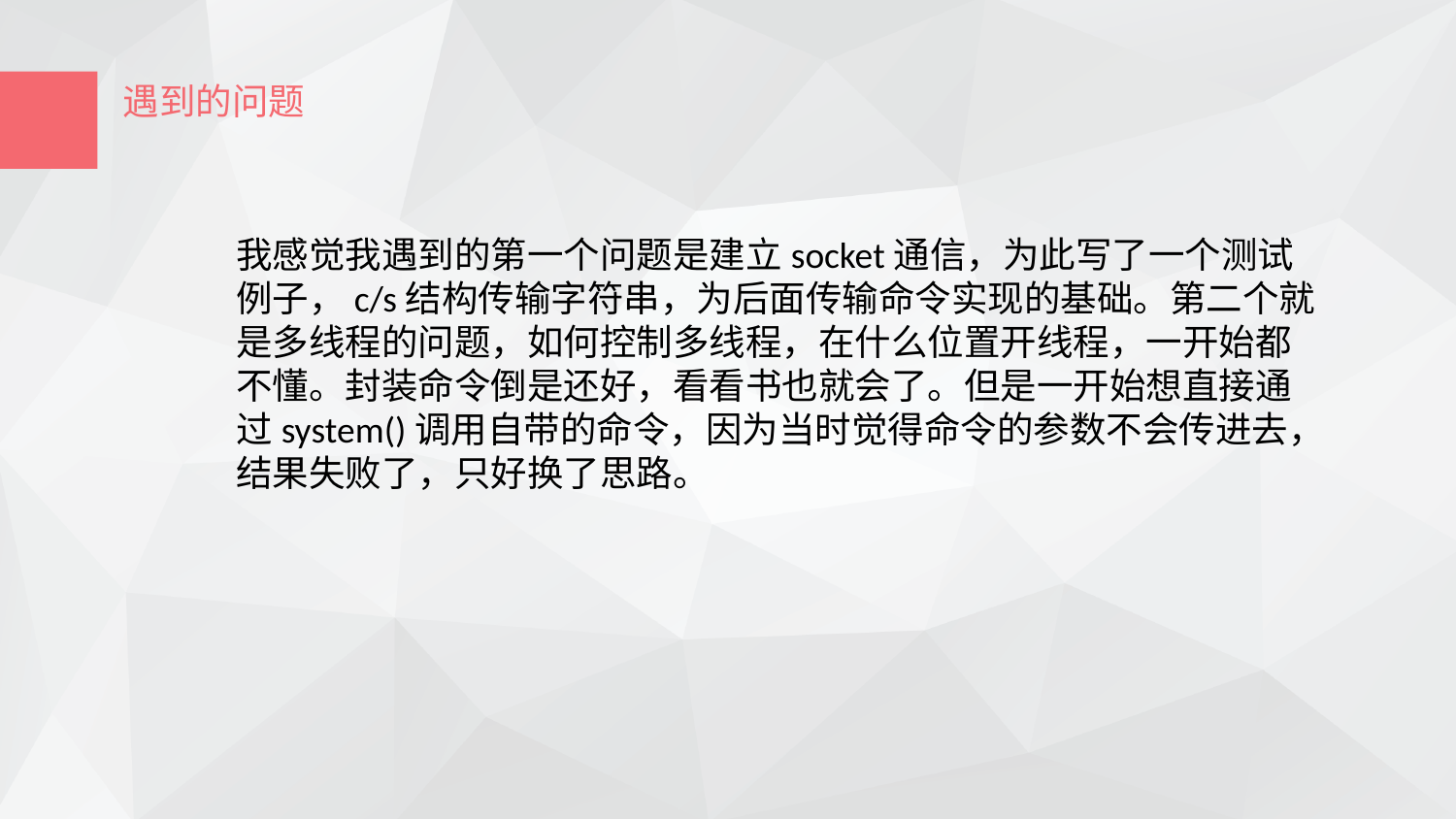

遇到的问题
我感觉我遇到的第一个问题是建立socket通信，为此写了一个测试例子，c/s结构传输字符串，为后面传输命令实现的基础。第二个就是多线程的问题，如何控制多线程，在什么位置开线程，一开始都不懂。封装命令倒是还好，看看书也就会了。但是一开始想直接通过system()调用自带的命令，因为当时觉得命令的参数不会传进去，结果失败了，只好换了思路。